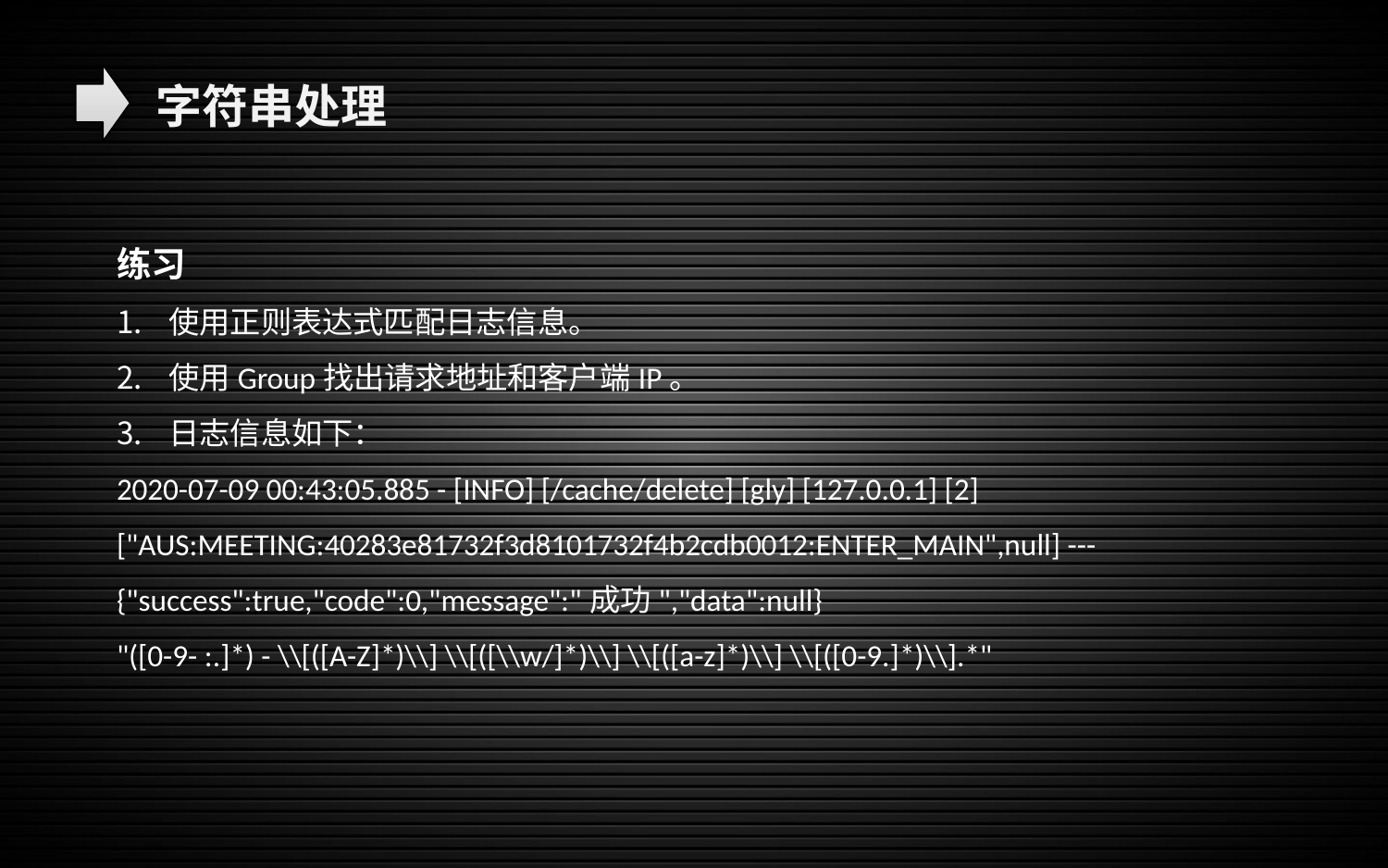

字符串处理
练习
使用正则表达式匹配日志信息。
使用Group找出请求地址和客户端IP。
日志信息如下：
2020-07-09 00:43:05.885 - [INFO] [/cache/delete] [gly] [127.0.0.1] [2] ["AUS:MEETING:40283e81732f3d8101732f4b2cdb0012:ENTER_MAIN",null] --- {"success":true,"code":0,"message":"成功","data":null}
"([0-9- :.]*) - \\[([A-Z]*)\\] \\[([\\w/]*)\\] \\[([a-z]*)\\] \\[([0-9.]*)\\].*"